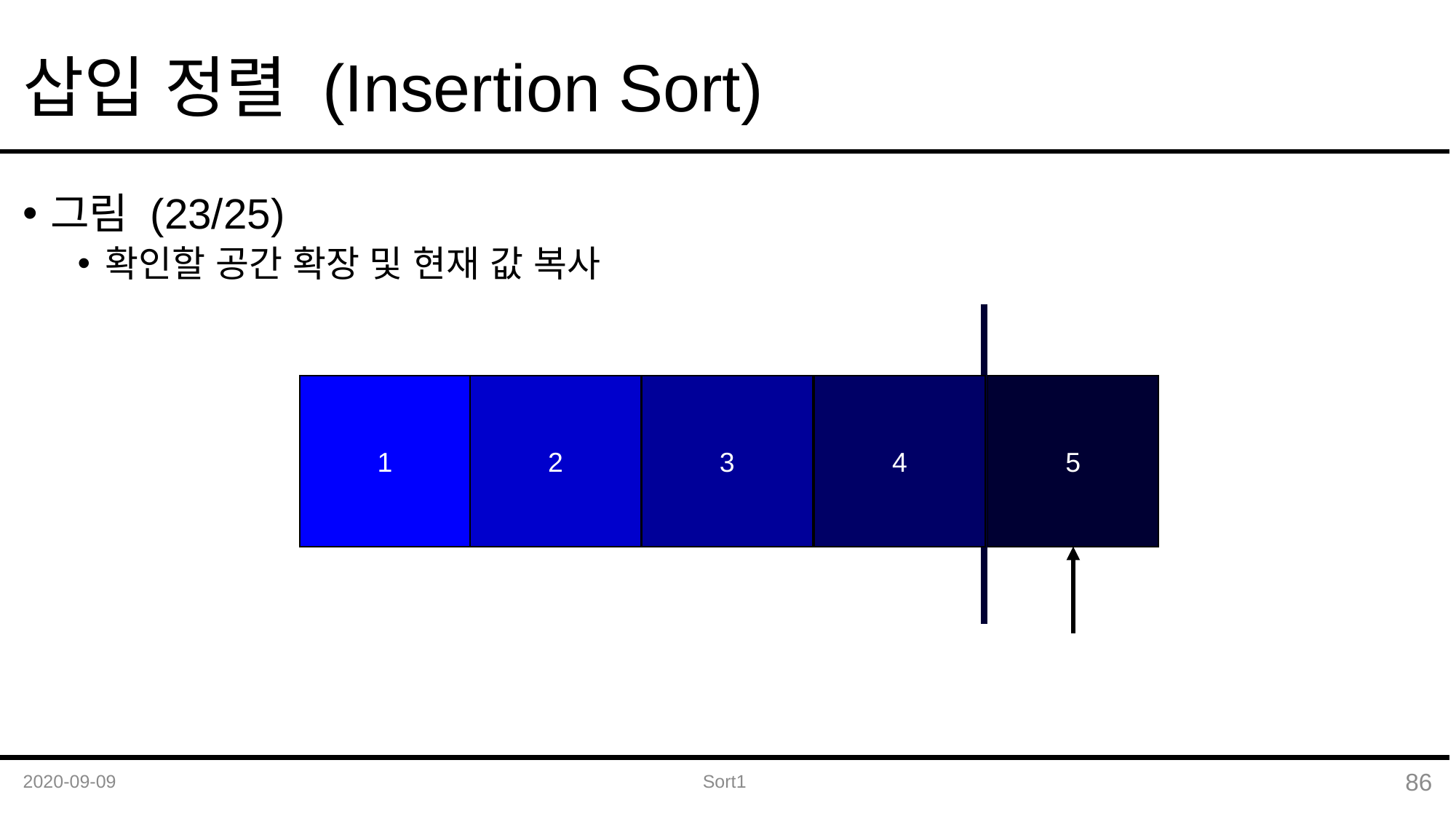

# 삽입 정렬 (Insertion Sort)
그림 (23/25)
확인할 공간 확장 및 현재 값 복사
5
4
2
3
1
2020-09-09
Sort1
86